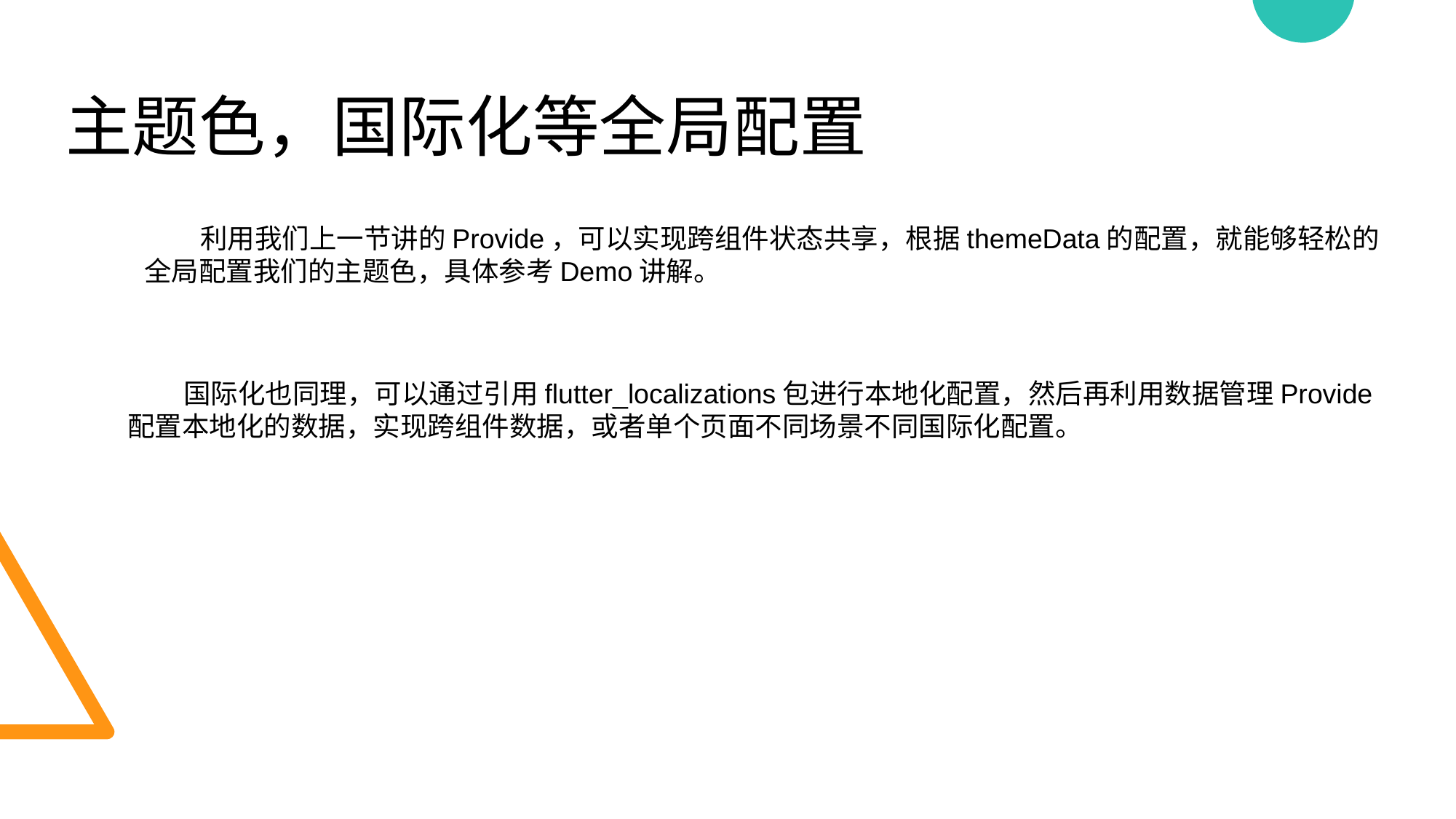

# 主题色，国际化等全局配置
        利用我们上一节讲的Provide，可以实现跨组件状态共享，根据themeData的配置，就能够轻松的全局配置我们的主题色，具体参考Demo讲解。
        国际化也同理，可以通过引用flutter_localizations包进行本地化配置，然后再利用数据管理Provide配置本地化的数据，实现跨组件数据，或者单个页面不同场景不同国际化配置。